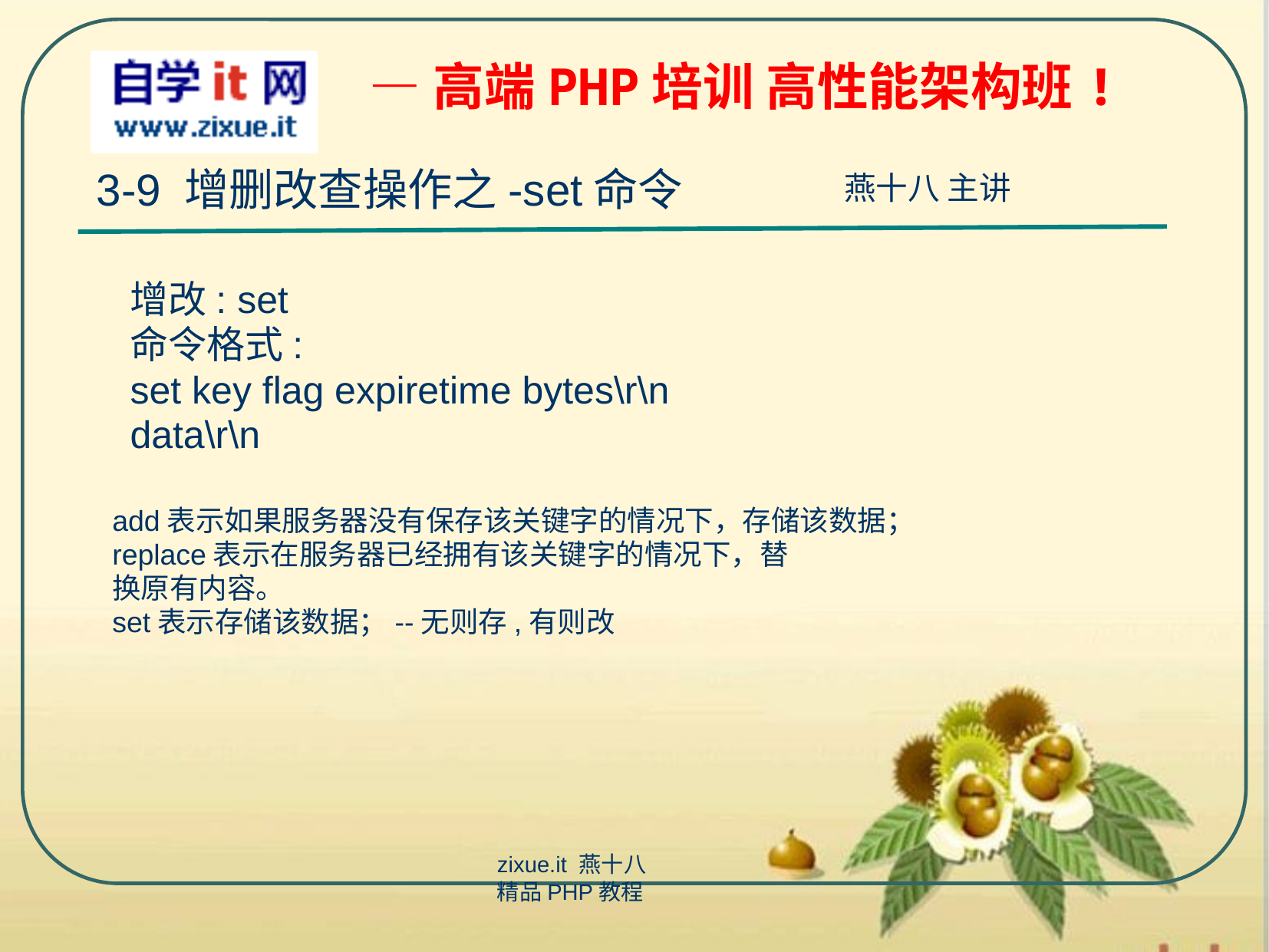

3-9 增删改查操作之-set命令
增改: set
命令格式:
set key flag expiretime bytes\r\n
data\r\n

add表示如果服务器没有保存该关键字的情况下，存储该数据；
replace表示在服务器已经拥有该关键字的情况下，替
换原有内容。
set表示存储该数据；--无则存,有则改
zixue.it 燕十八
精品PHP教程